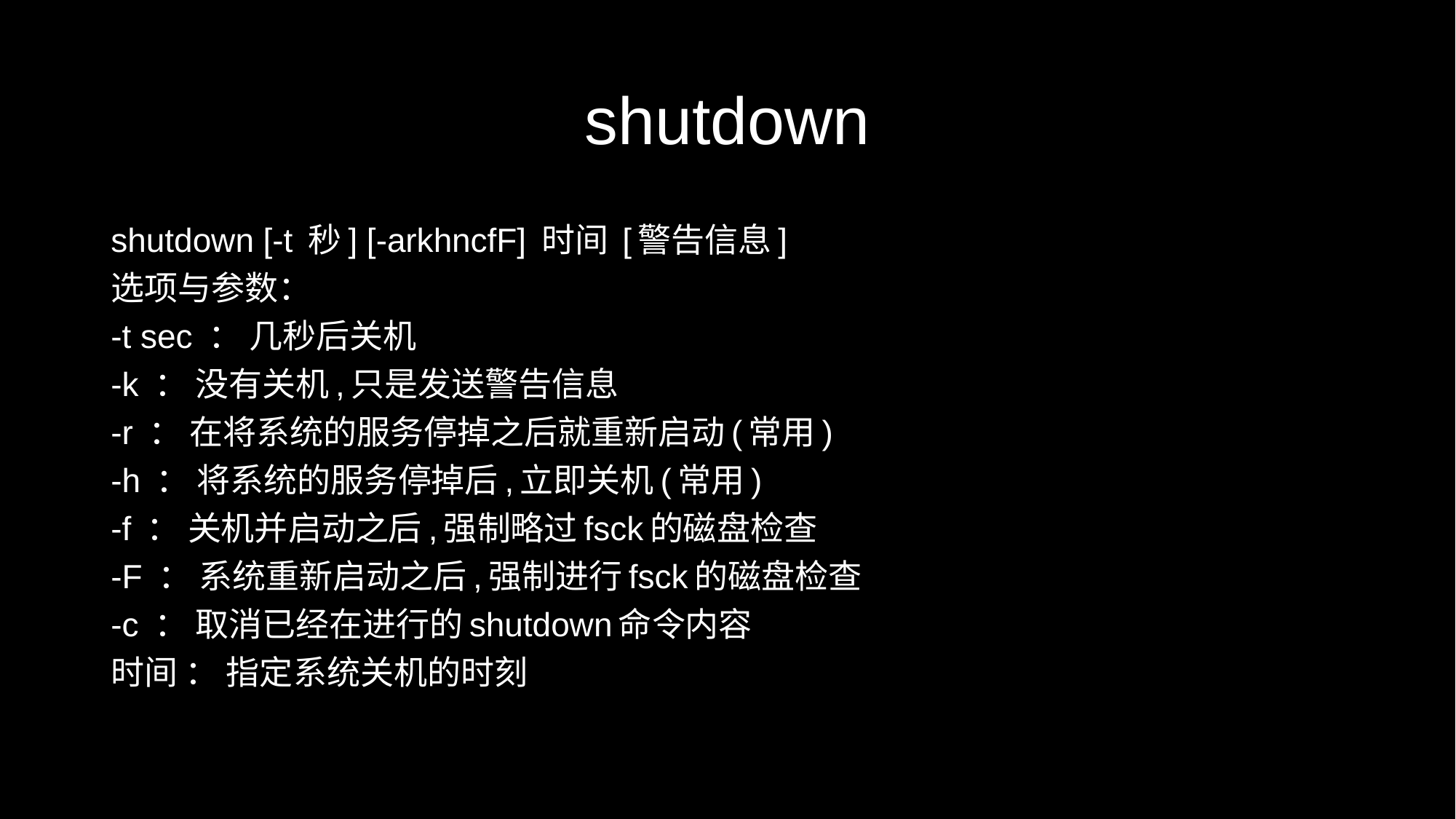

# shutdown
shutdown [-t 秒] [-arkhncfF] 时间 [警告信息]
选项与参数：
-t sec ： 几秒后关机
-k ： 没有关机,只是发送警告信息
-r ： 在将系统的服务停掉之后就重新启动(常用)
-h ： 将系统的服务停掉后,立即关机(常用)
-f ： 关机并启动之后,强制略过fsck的磁盘检查
-F ： 系统重新启动之后,强制进行fsck的磁盘检查
-c ： 取消已经在进行的shutdown命令内容
时间 ： 指定系统关机的时刻